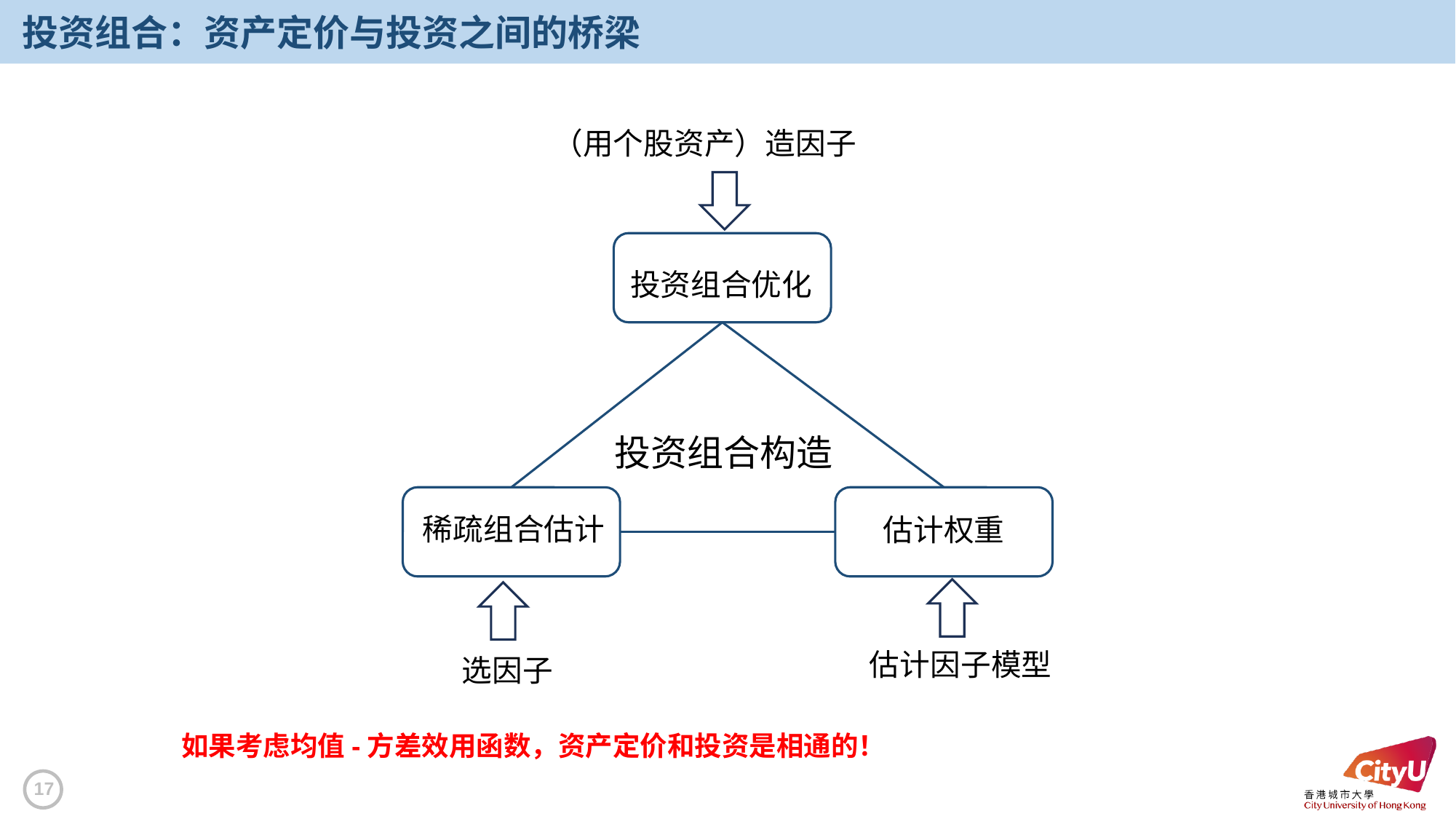

# 投资组合：资产定价与投资之间的桥梁
（用个股资产）造因子

投资组合优化
投资组合构造

估计权重

稀疏组合估计

估计因子模型
选因子
如果考虑均值-方差效用函数，资产定价和投资是相通的！
17